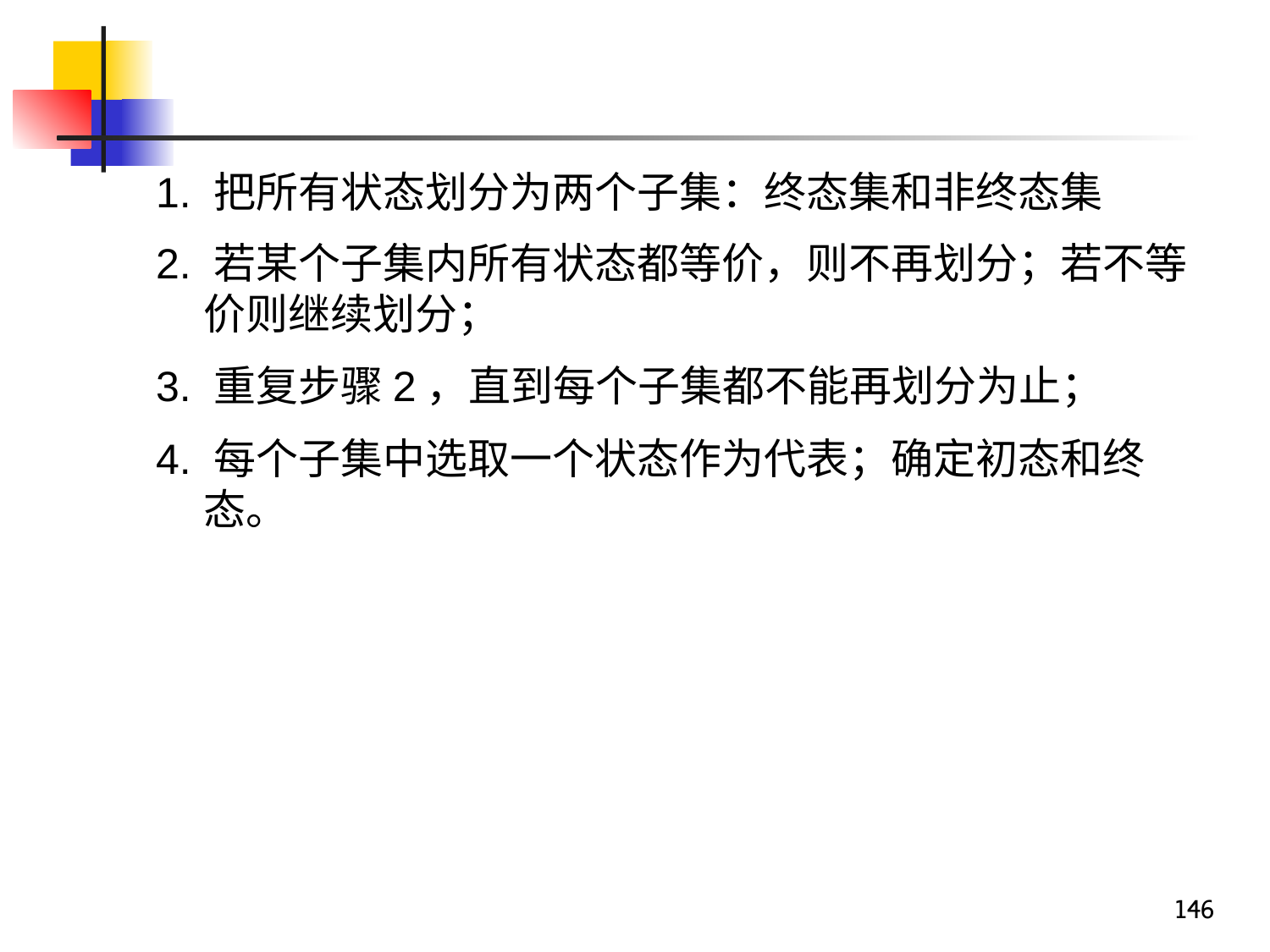

#
1. 把所有状态划分为两个子集：终态集和非终态集
2. 若某个子集内所有状态都等价，则不再划分；若不等价则继续划分；
3. 重复步骤2，直到每个子集都不能再划分为止；
4. 每个子集中选取一个状态作为代表；确定初态和终态。

146